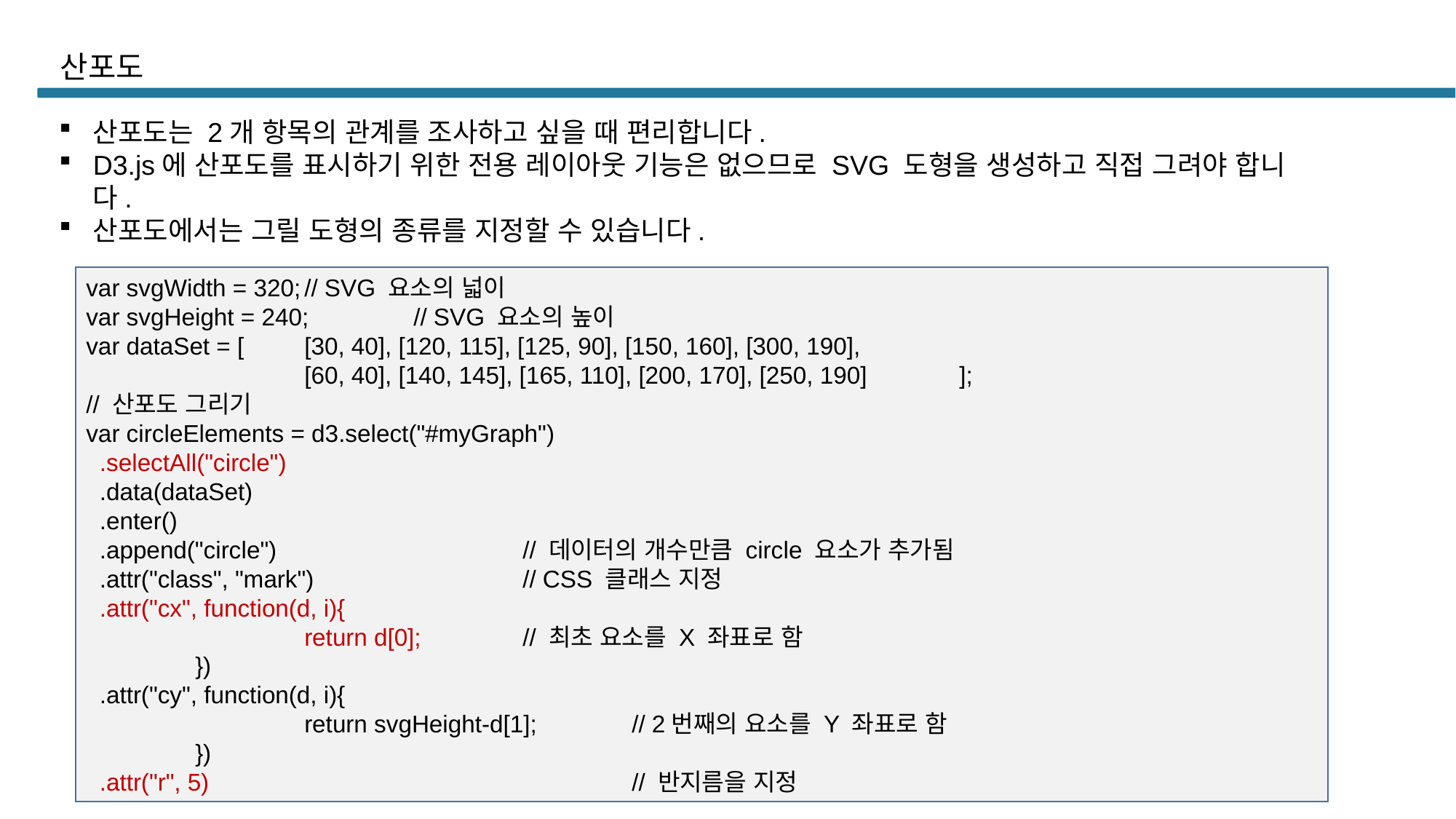

# 산포도
산포도는 2개 항목의 관계를 조사하고 싶을 때 편리합니다.
D3.js에 산포도를 표시하기 위한 전용 레이아웃 기능은 없으므로 SVG 도형을 생성하고 직접 그려야 합니다.
산포도에서는 그릴 도형의 종류를 지정할 수 있습니다.

var svgWidth = 320;	// SVG 요소의 넓이
var svgHeight = 240;	// SVG 요소의 높이
var dataSet = [	[30, 40], [120, 115], [125, 90], [150, 160], [300, 190],
		[60, 40], [140, 145], [165, 110], [200, 170], [250, 190]	];
// 산포도 그리기
var circleElements = d3.select("#myGraph")
  .selectAll("circle")
  .data(dataSet)
  .enter()
  .append("circle")			// 데이터의 개수만큼 circle 요소가 추가됨
  .attr("class", "mark")		// CSS 클래스 지정
  .attr("cx", function(d, i){
		return d[0];	// 최초 요소를 X 좌표로 함
	})
  .attr("cy", function(d, i){
		return svgHeight-d[1];	// 2번째의 요소를 Y 좌표로 함
	})
  .attr("r", 5)				// 반지름을 지정